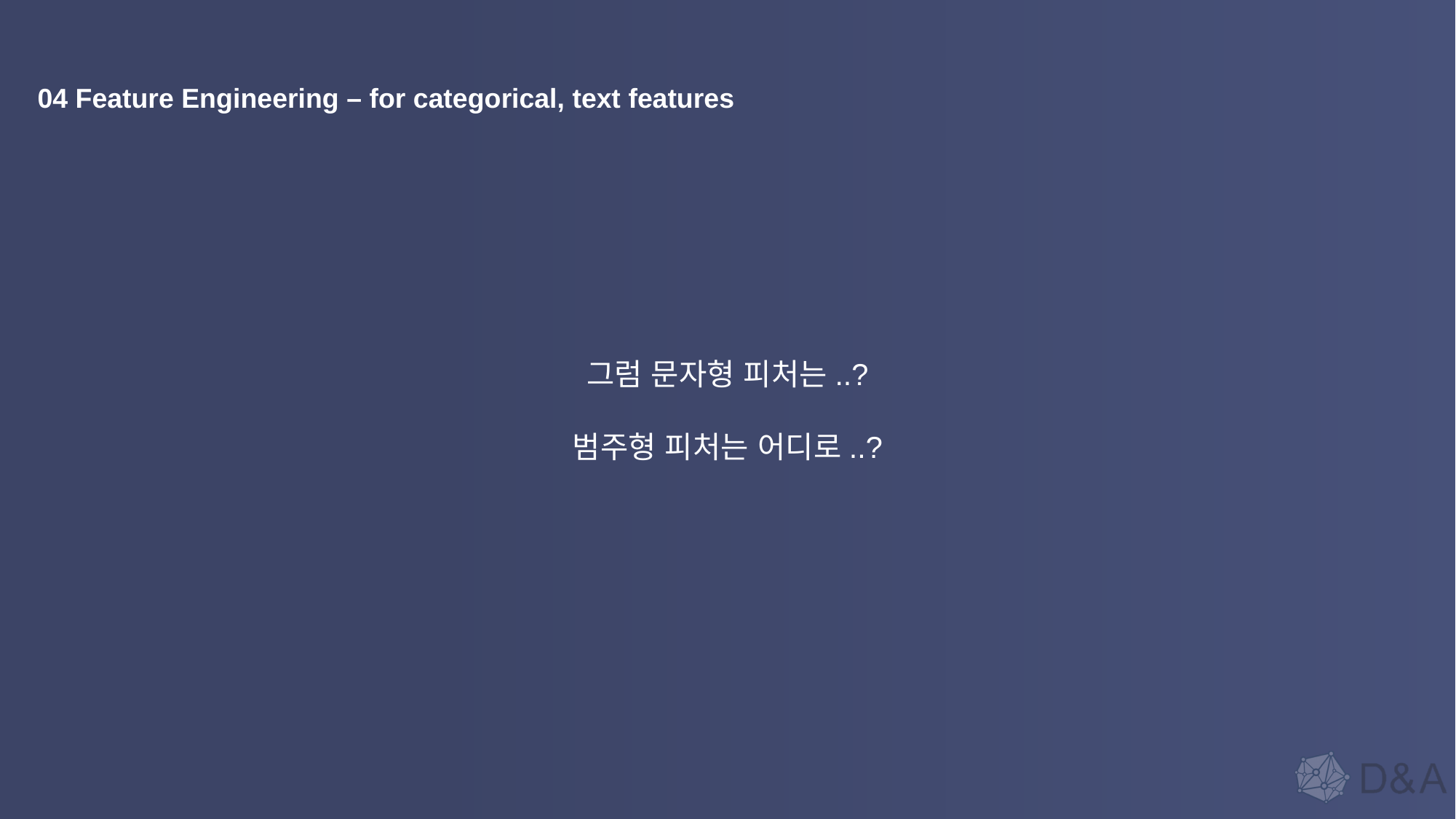

04 Feature Engineering – for categorical, text features

그럼 문자형 피처는..?

범주형 피처는 어디로..?